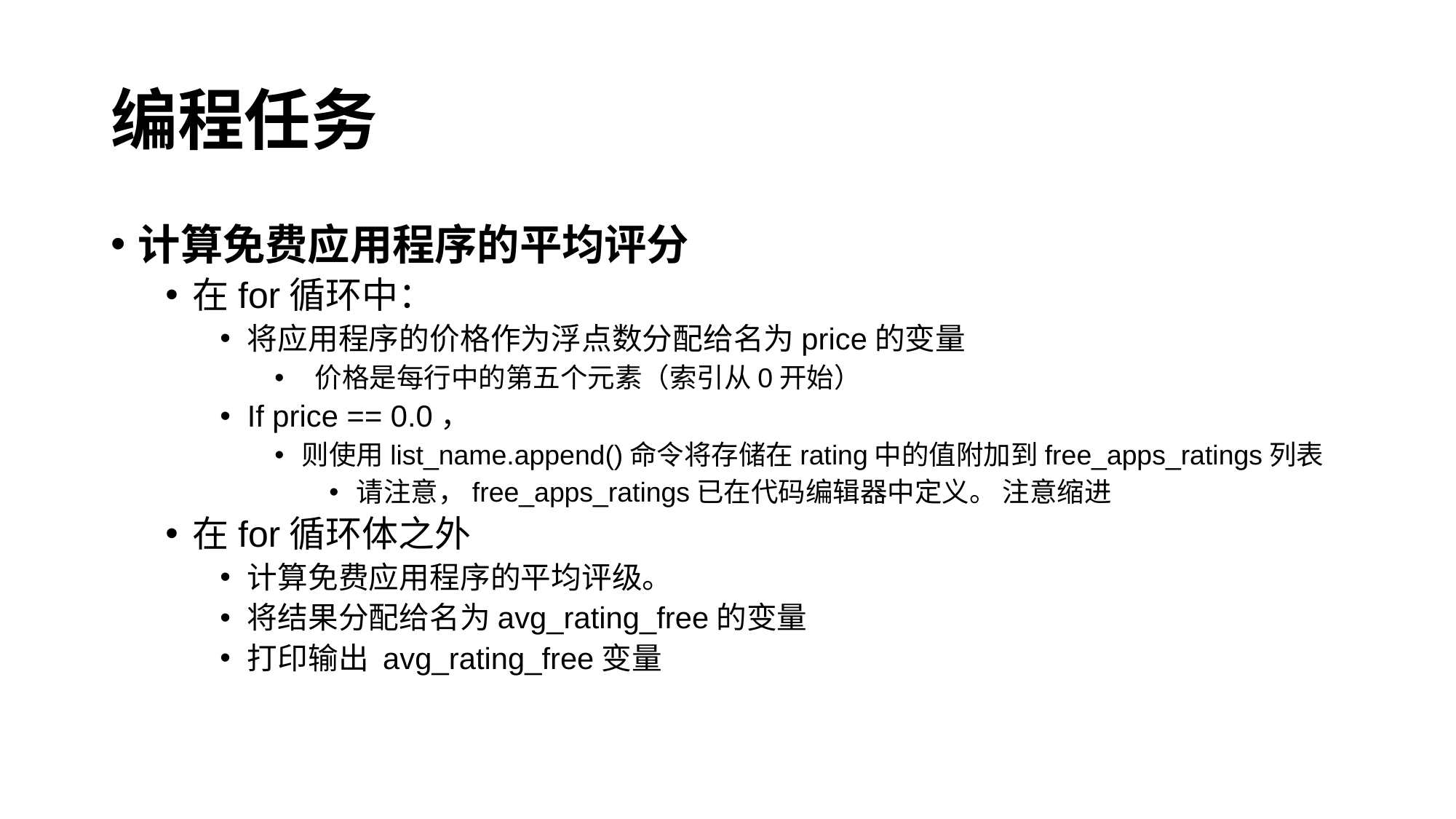

# 编程任务
计算免费应用程序的平均评分
在for循环中：
将应用程序的价格作为浮点数分配给名为price的变量
 价格是每行中的第五个元素（索引从0开始）
If price == 0.0，
则使用list_name.append()命令将存储在rating中的值附加到free_apps_ratings列表
请注意，free_apps_ratings已在代码编辑器中定义。 注意缩进
在for循环体之外
计算免费应用程序的平均评级。
将结果分配给名为avg_rating_free的变量
打印输出 avg_rating_free变量